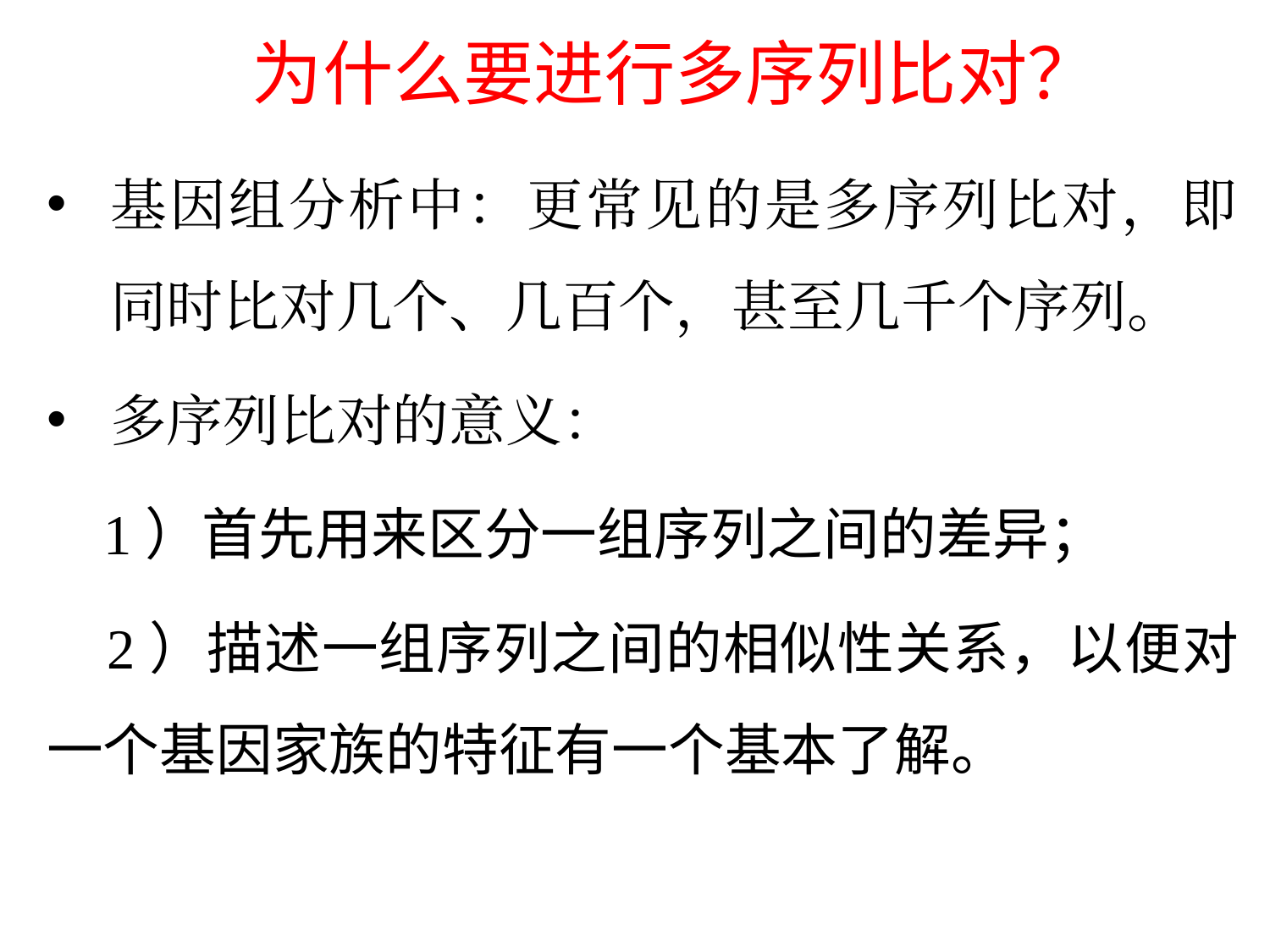

# 为什么要进行多序列比对？
基因组分析中：更常见的是多序列比对，即同时比对几个、几百个，甚至几千个序列。
多序列比对的意义：
    1）首先用来区分一组序列之间的差异；
    2）描述一组序列之间的相似性关系，以便对一个基因家族的特征有一个基本了解。